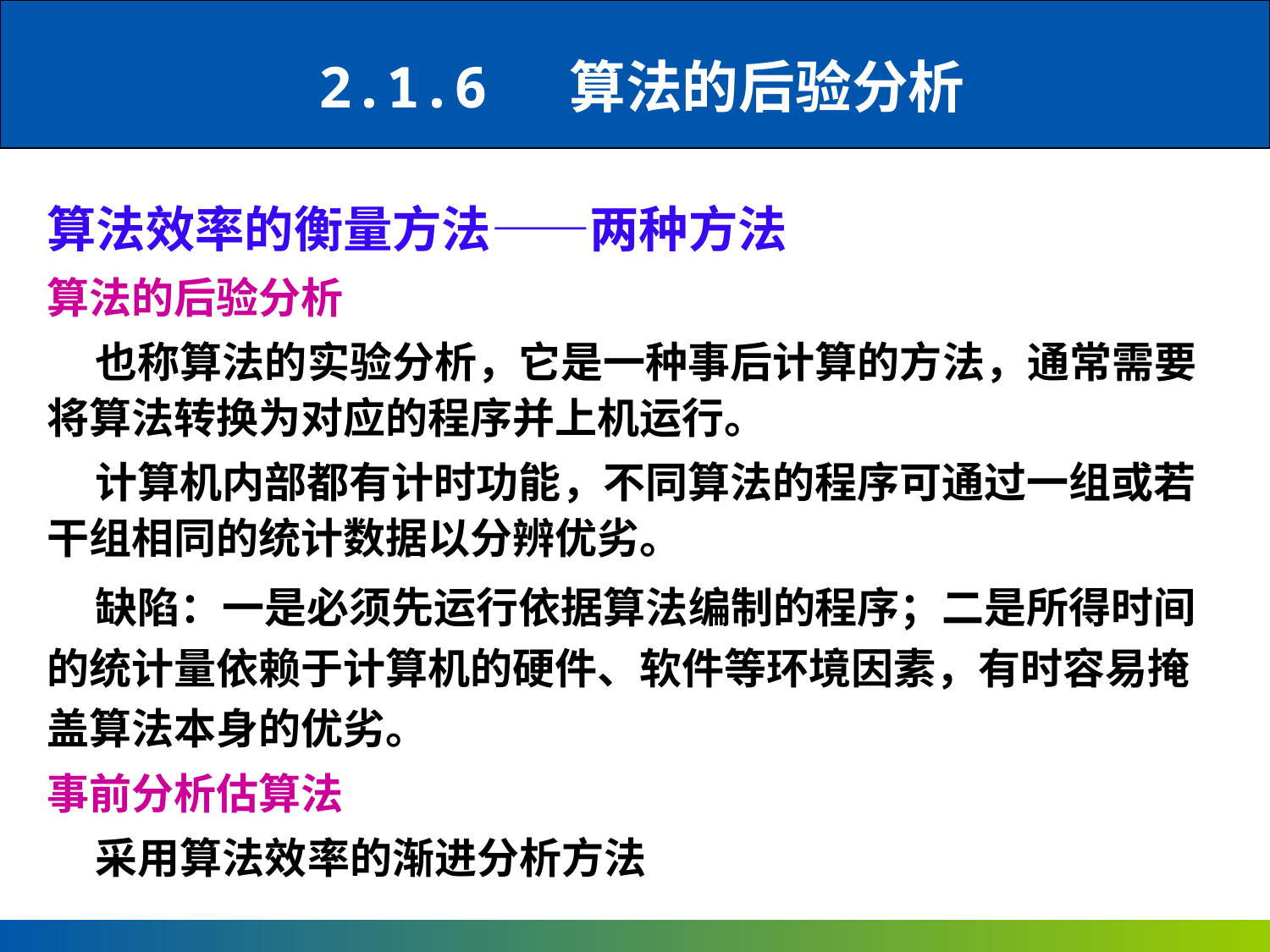

2.1.6  算法的后验分析
算法效率的衡量方法——两种方法
算法的后验分析
    也称算法的实验分析，它是一种事后计算的方法，通常需要将算法转换为对应的程序并上机运行。
    计算机内部都有计时功能，不同算法的程序可通过一组或若干组相同的统计数据以分辨优劣。
    缺陷：一是必须先运行依据算法编制的程序；二是所得时间的统计量依赖于计算机的硬件、软件等环境因素，有时容易掩盖算法本身的优劣。
事前分析估算法
    采用算法效率的渐进分析方法